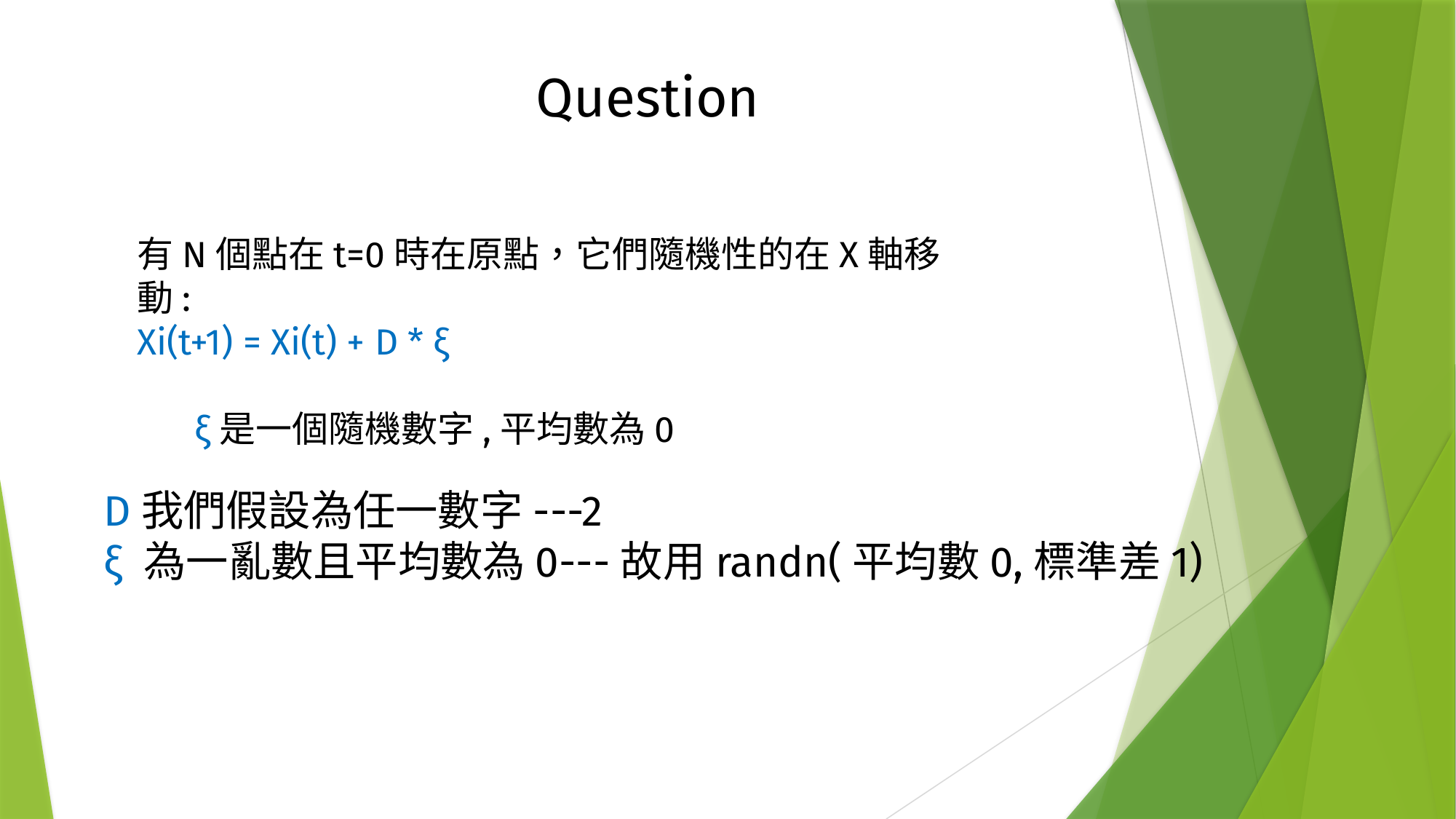

Question
# 有N個點在t=0時在原點，它們隨機性的在X軸移動: Xi(t+1) = Xi(t) + D * ξ ξ是一個隨機數字,平均數為0
D我們假設為任一數字---2
ξ 為一亂數且平均數為0---故用randn(平均數0,標準差1)